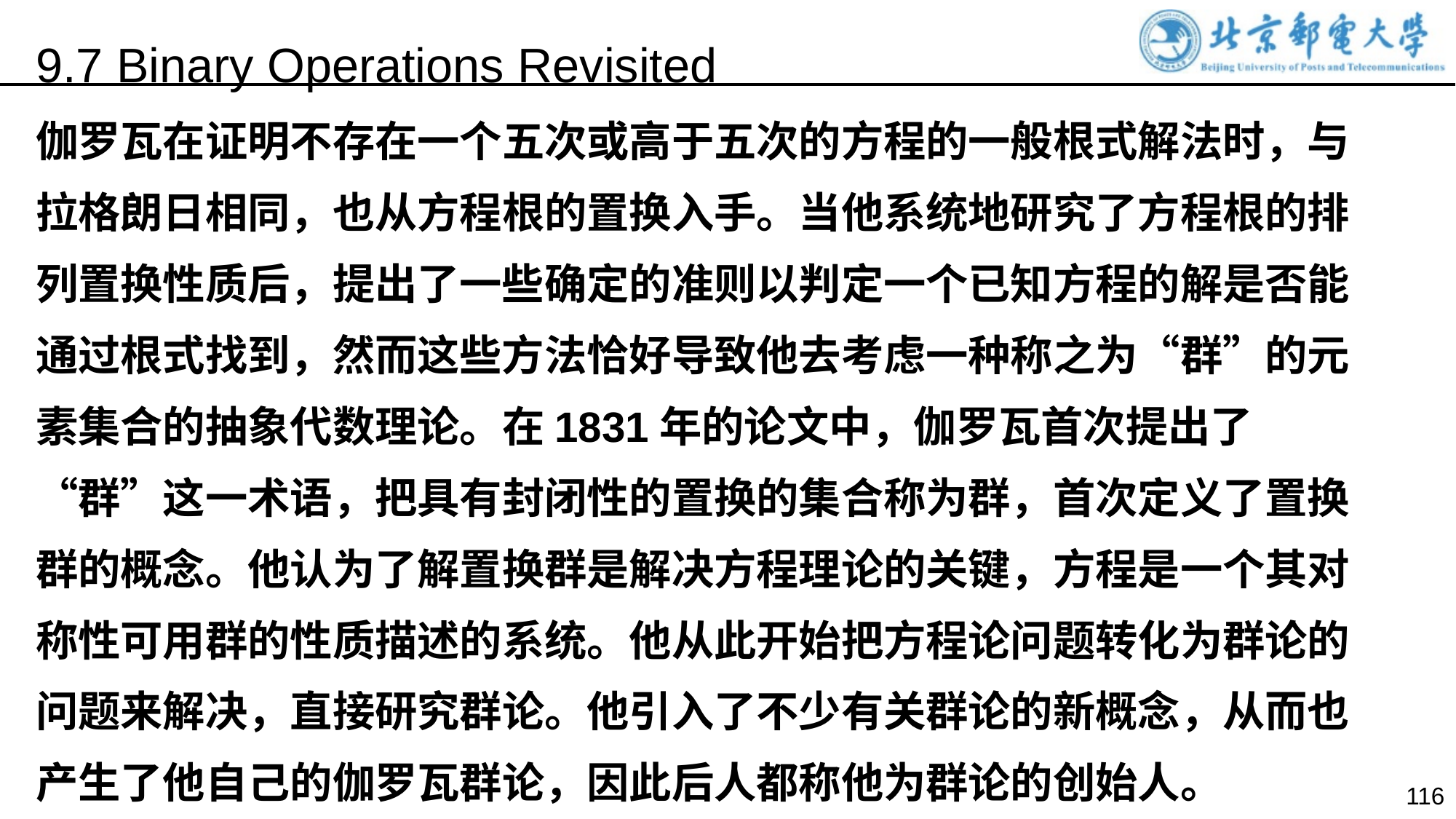

9.7 Binary Operations Revisited
伽罗瓦在证明不存在一个五次或高于五次的方程的一般根式解法时，与拉格朗日相同，也从方程根的置换入手。当他系统地研究了方程根的排列置换性质后，提出了一些确定的准则以判定一个已知方程的解是否能通过根式找到，然而这些方法恰好导致他去考虑一种称之为“群”的元素集合的抽象代数理论。在1831年的论文中，伽罗瓦首次提出了“群”这一术语，把具有封闭性的置换的集合称为群，首次定义了置换群的概念。他认为了解置换群是解决方程理论的关键，方程是一个其对称性可用群的性质描述的系统。他从此开始把方程论问题转化为群论的问题来解决，直接研究群论。他引入了不少有关群论的新概念，从而也产生了他自己的伽罗瓦群论，因此后人都称他为群论的创始人。